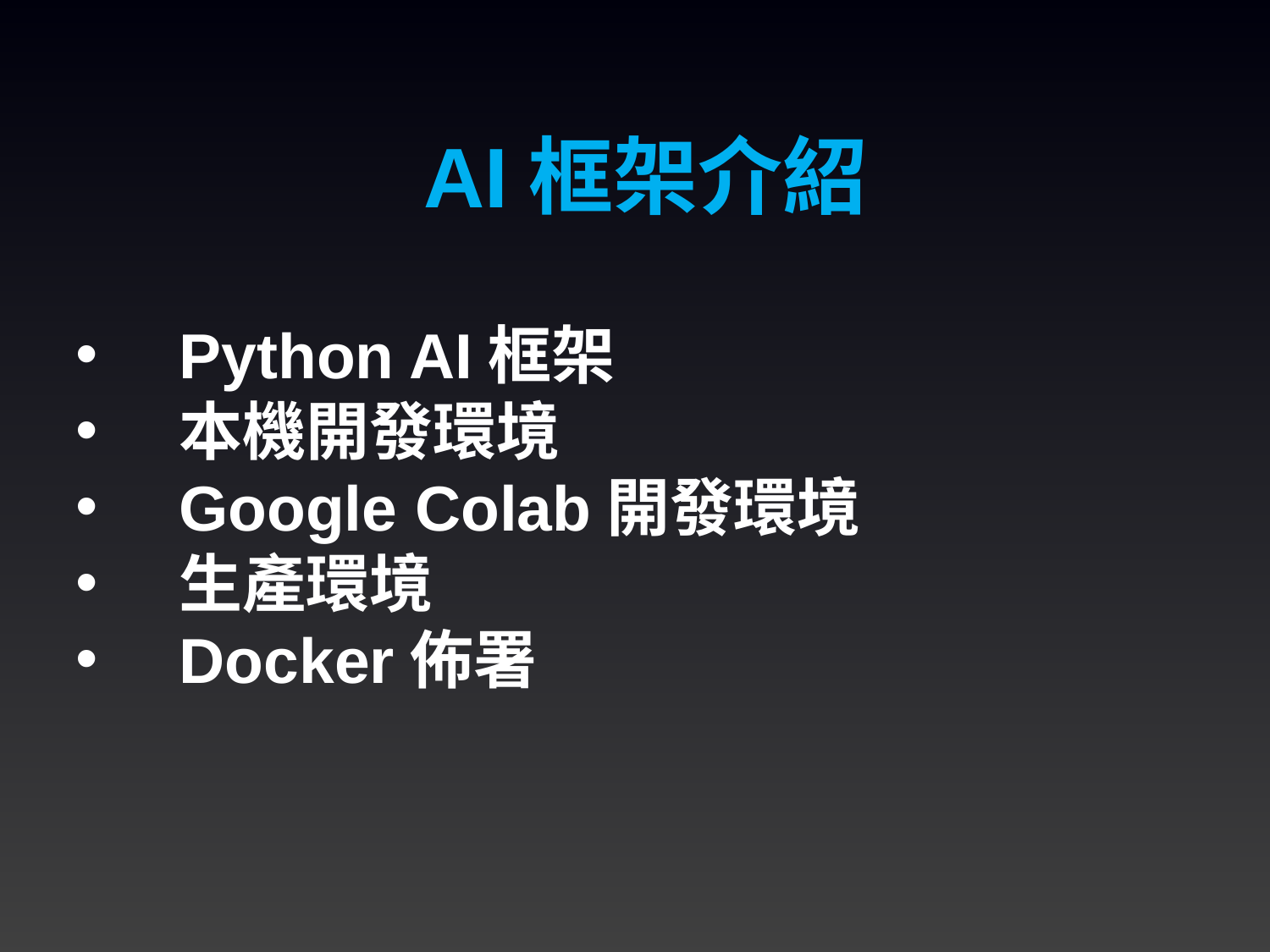

AI框架介紹
Python AI框架
本機開發環境
Google Colab開發環境
生產環境
Docker佈署